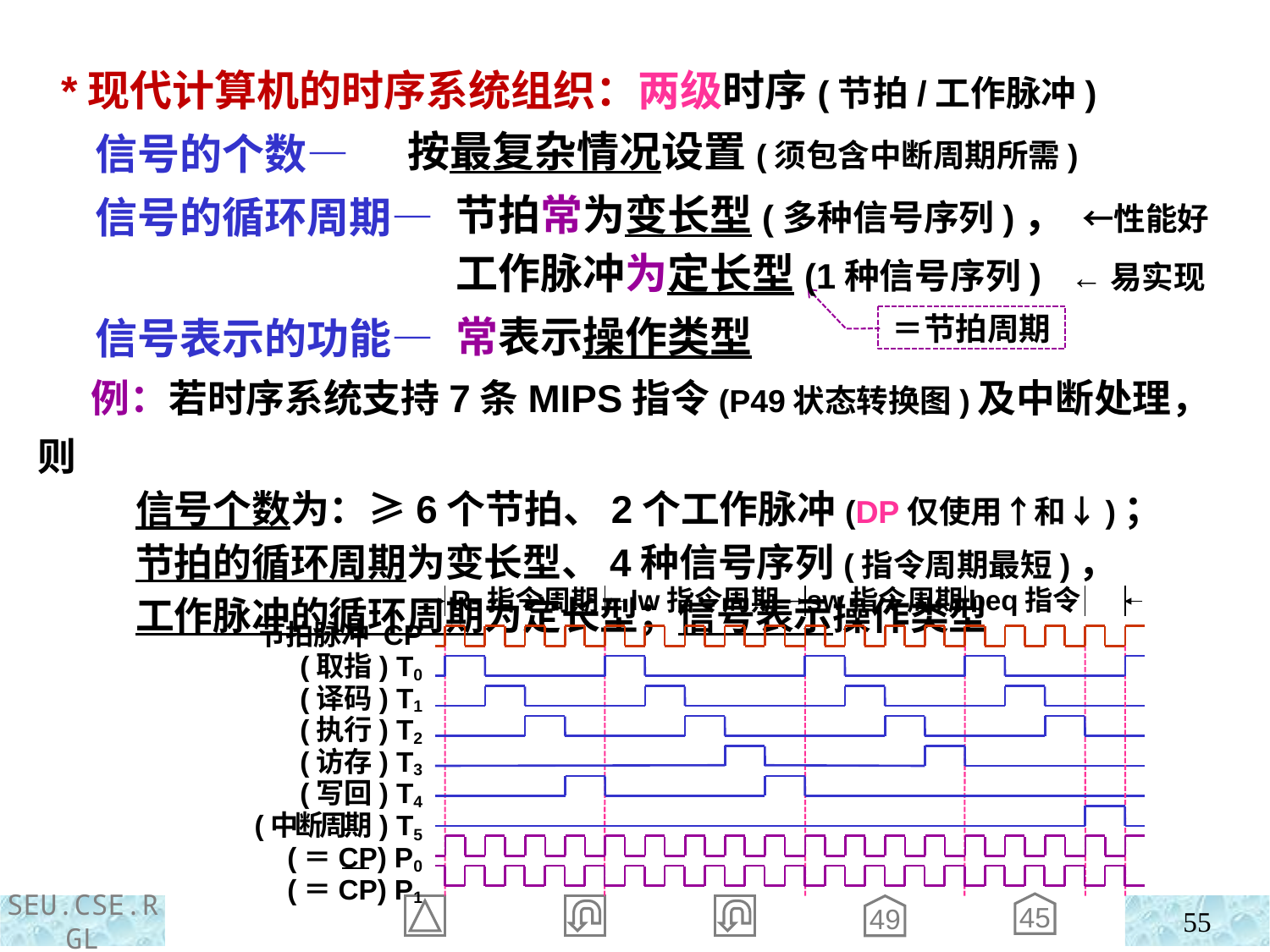

*现代计算机的时序系统组织：两级时序(节拍/工作脉冲)
     信号的个数—
     信号的循环周期—

     信号表示的功能—
按最复杂情况设置(须包含中断周期所需)
    节拍常为变长型(多种信号序列)，  ←性能好
    工作脉冲为定长型(1种信号序列)   ←易实现
    常表示操作类型
＝节拍周期
     例：若时序系统支持7条MIPS指令(P49状态转换图)及中断处理，则
          信号个数为：≥6个节拍、2个工作脉冲(DP仅使用↑和↓)；
          节拍的循环周期为变长型、4种信号序列(指令周期最短)，
          工作脉冲的循环周期为定长型；信号表示操作类型
R-指令周期
lw指令周期
sw指令周期
beq指令
节拍脉冲 CP
(取指) T0
(译码) T1
(执行) T2
(访存) T3
(写回) T4
(中断周期) T5
(＝CP) P0
(＝CP) P1
45

49
55